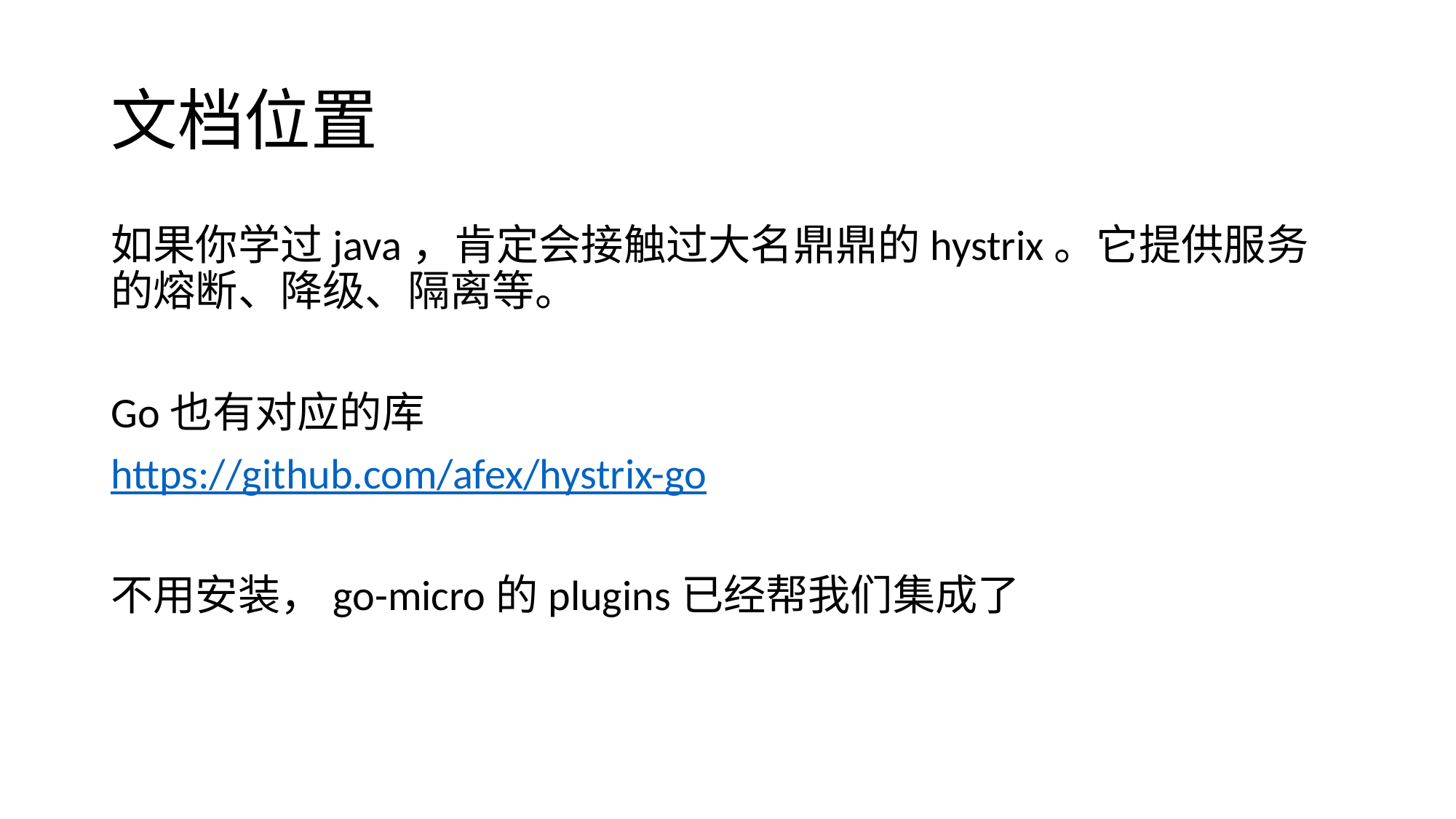

# 文档位置
如果你学过java，肯定会接触过大名鼎鼎的hystrix。它提供服务的熔断、降级、隔离等。

Go也有对应的库
https://github.com/afex/hystrix-go

不用安装，go-micro的plugins已经帮我们集成了